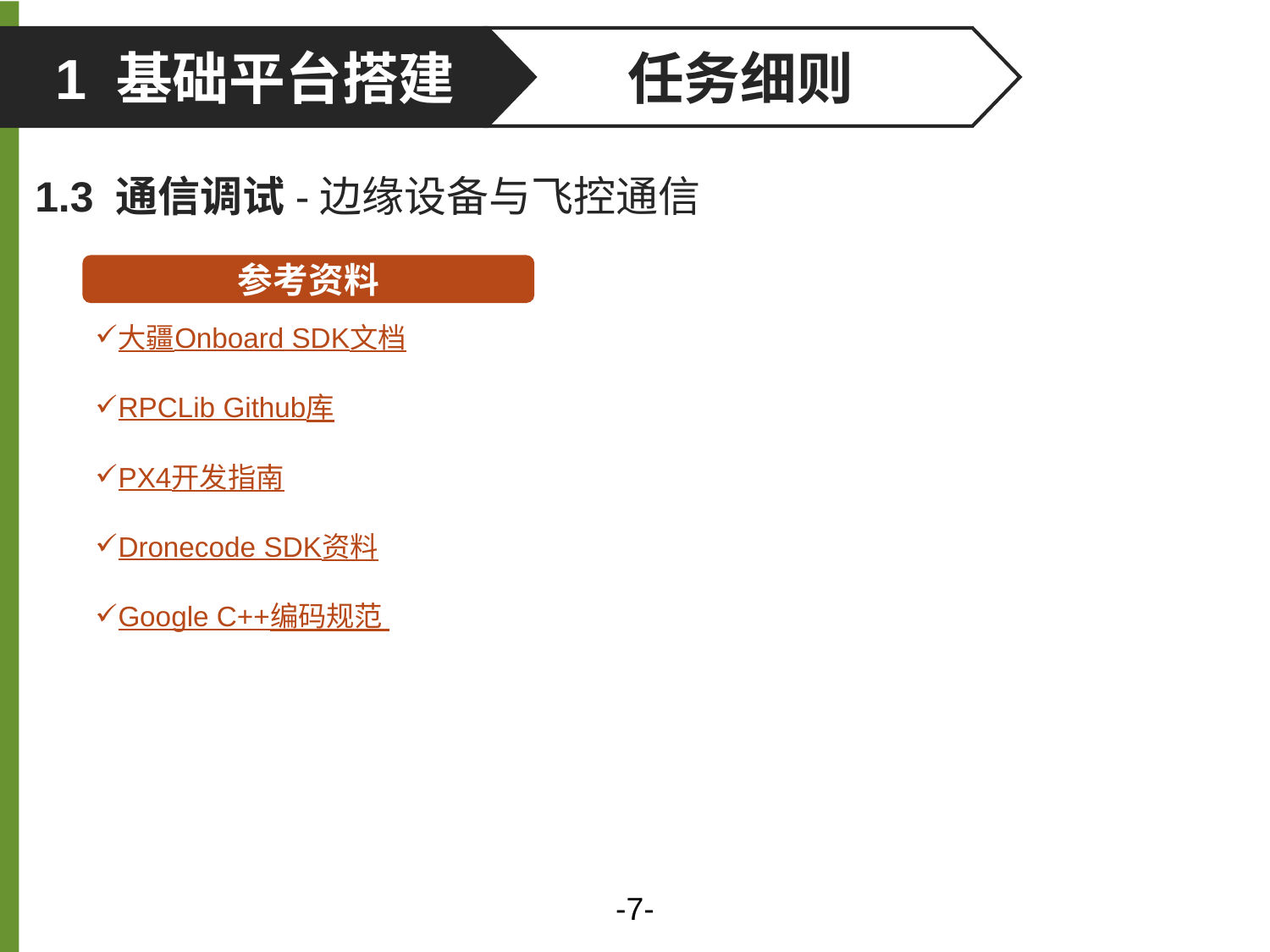

1 基础平台搭建
任务细则
1.3 通信调试-边缘设备与飞控通信

参考资料
大疆Onboard SDK文档
RPCLib Github库
PX4开发指南
Dronecode SDK资料
Google C++编码规范

-7-